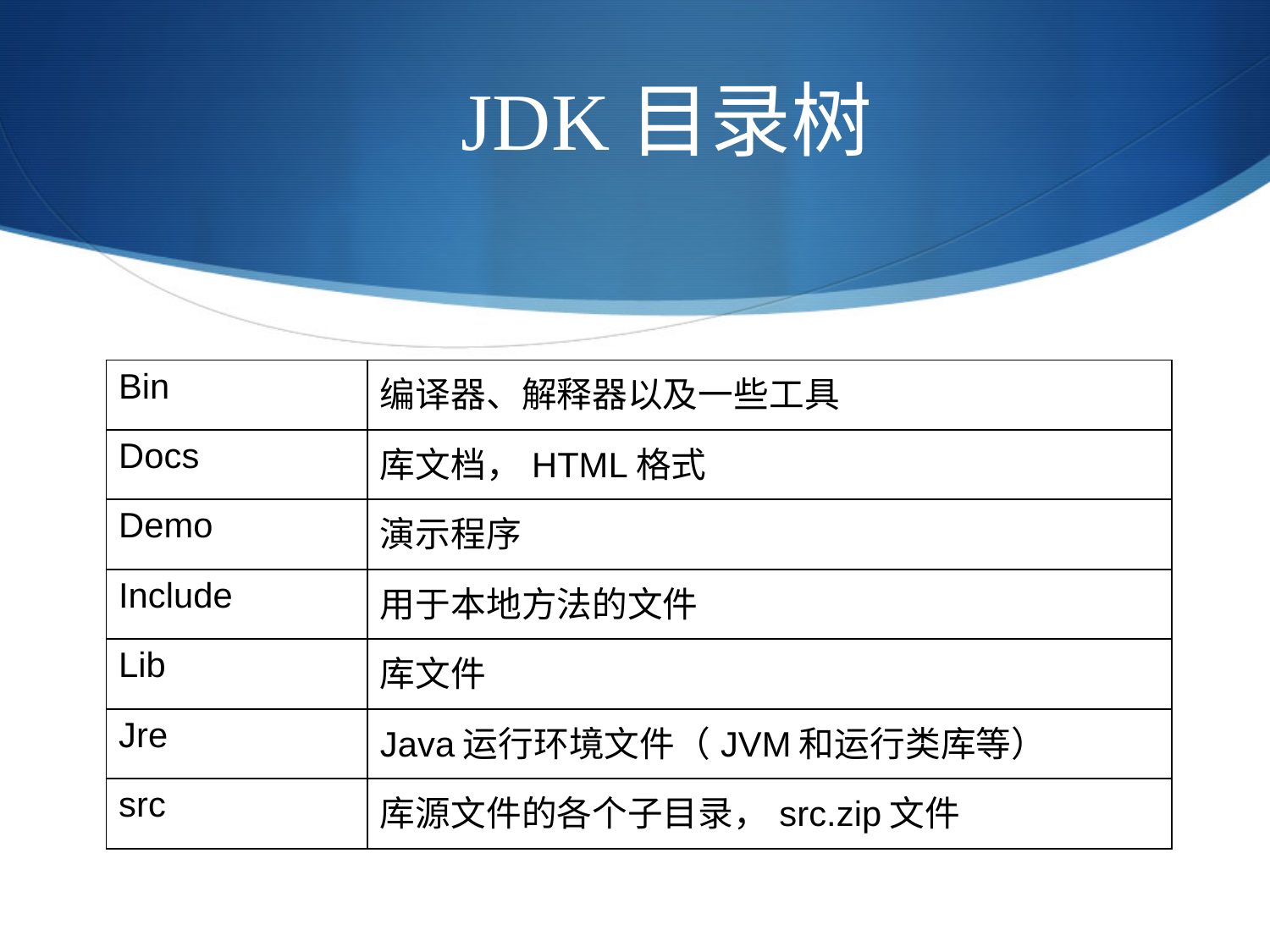

# JDK目录树
| Bin | 编译器、解释器以及一些工具 |
| --- | --- |
| Docs | 库文档，HTML格式 |
| Demo | 演示程序 |
| Include | 用于本地方法的文件 |
| Lib | 库文件 |
| Jre | Java运行环境文件（JVM和运行类库等） |
| src | 库源文件的各个子目录，src.zip文件 |